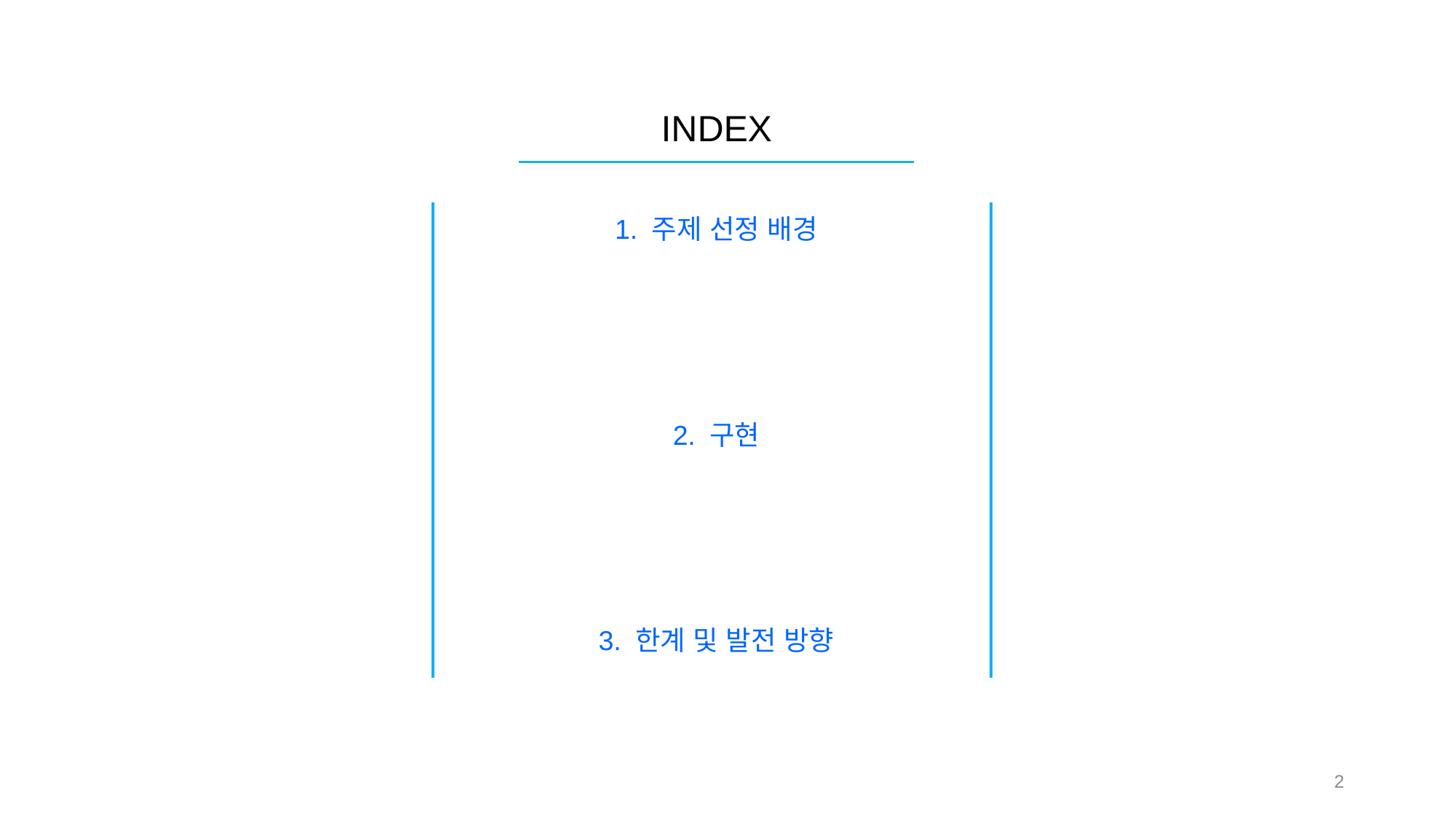

INDEX
1. 주제 선정 배경
2. 구현
3. 한계 및 발전 방향
2